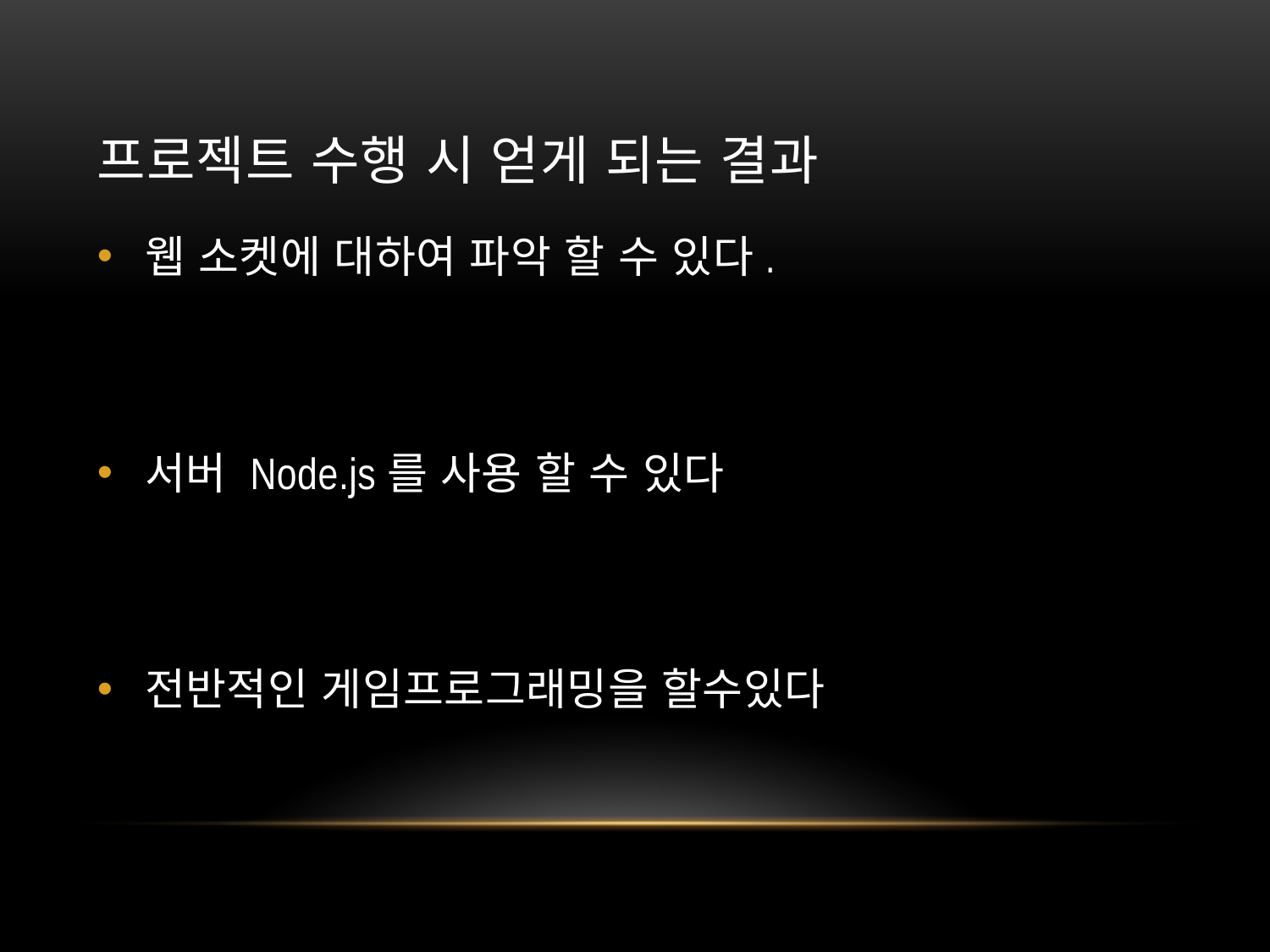

# 프로젝트 수행 시 얻게 되는 결과
웹 소켓에 대하여 파악 할 수 있다.

서버 Node.js를 사용 할 수 있다

전반적인 게임프로그래밍을 할수있다